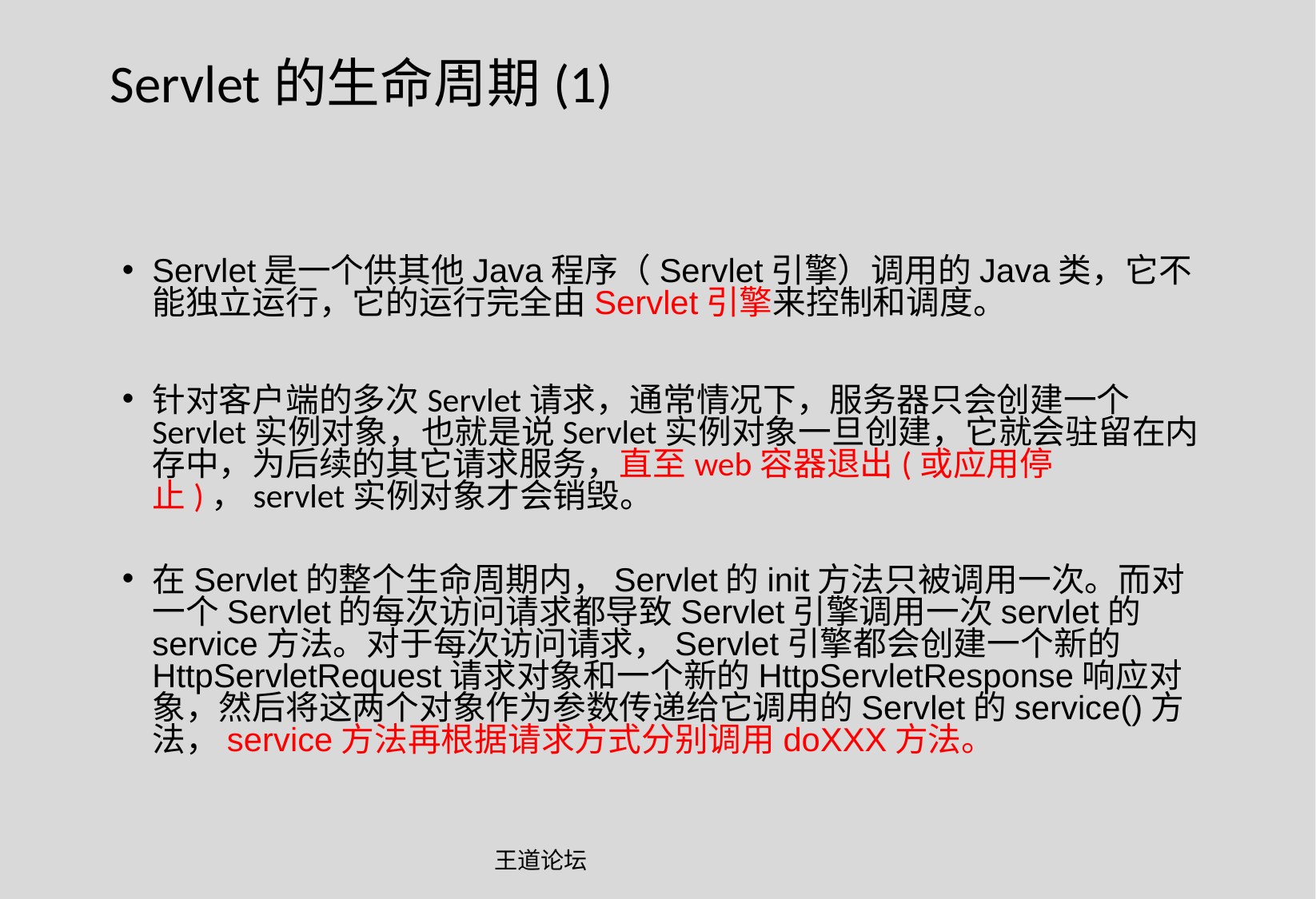

Servlet的生命周期(1)
Servlet是一个供其他Java程序（Servlet引擎）调用的Java类，它不能独立运行，它的运行完全由Servlet引擎来控制和调度。

针对客户端的多次Servlet请求，通常情况下，服务器只会创建一个Servlet实例对象，也就是说Servlet实例对象一旦创建，它就会驻留在内存中，为后续的其它请求服务，直至web容器退出(或应用停止)，servlet实例对象才会销毁。

在Servlet的整个生命周期内，Servlet的init方法只被调用一次。而对一个Servlet的每次访问请求都导致Servlet引擎调用一次servlet的service方法。对于每次访问请求，Servlet引擎都会创建一个新的HttpServletRequest请求对象和一个新的HttpServletResponse响应对象，然后将这两个对象作为参数传递给它调用的Servlet的service()方法，service方法再根据请求方式分别调用doXXX方法。
王道论坛